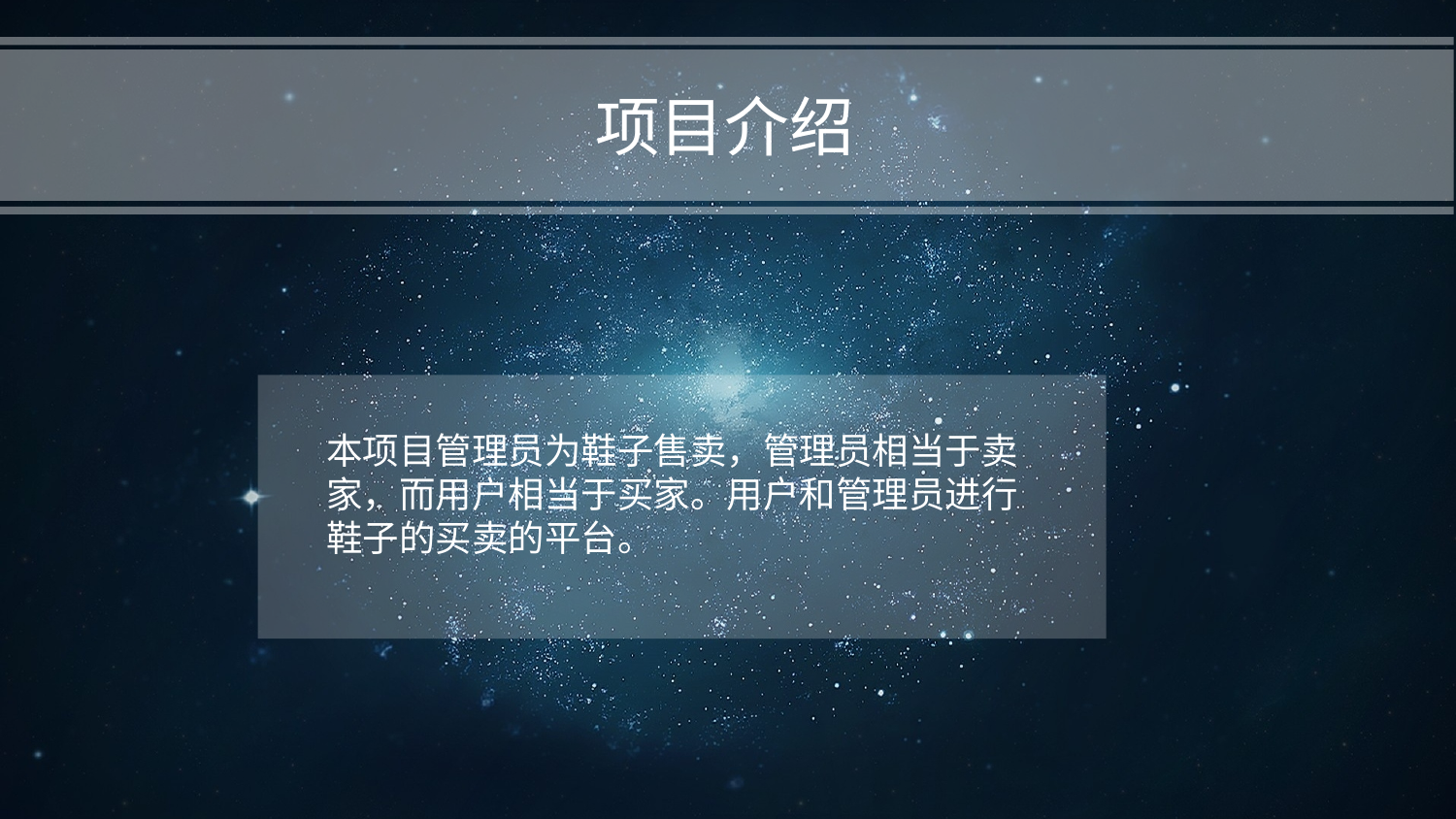

项目介绍

本项目管理员为鞋子售卖，管理员相当于卖家，而用户相当于买家。用户和管理员进行鞋子的买卖的平台。